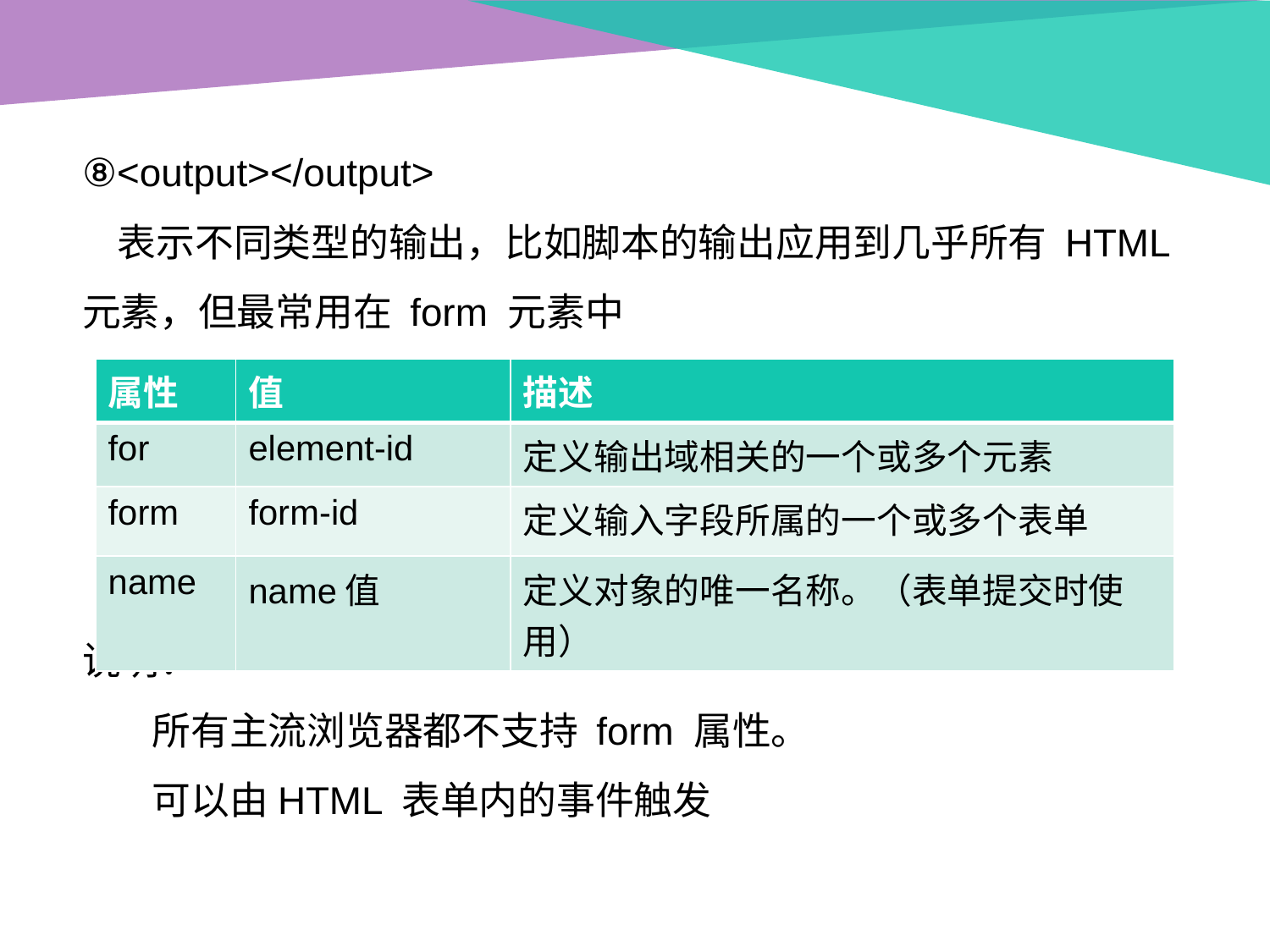

⑧<output></output>
   表示不同类型的输出，比如脚本的输出应用到几乎所有 HTML 元素，但最常用在 form 元素中

说明：
       所有主流浏览器都不支持 form 属性。
       可以由HTML 表单内的事件触发

| 属性 | 值 | 描述 |
| --- | --- | --- |
| for | element-id | 定义输出域相关的一个或多个元素 |
| form | form-id | 定义输入字段所属的一个或多个表单 |
| name | name值 | 定义对象的唯一名称。（表单提交时使用） |